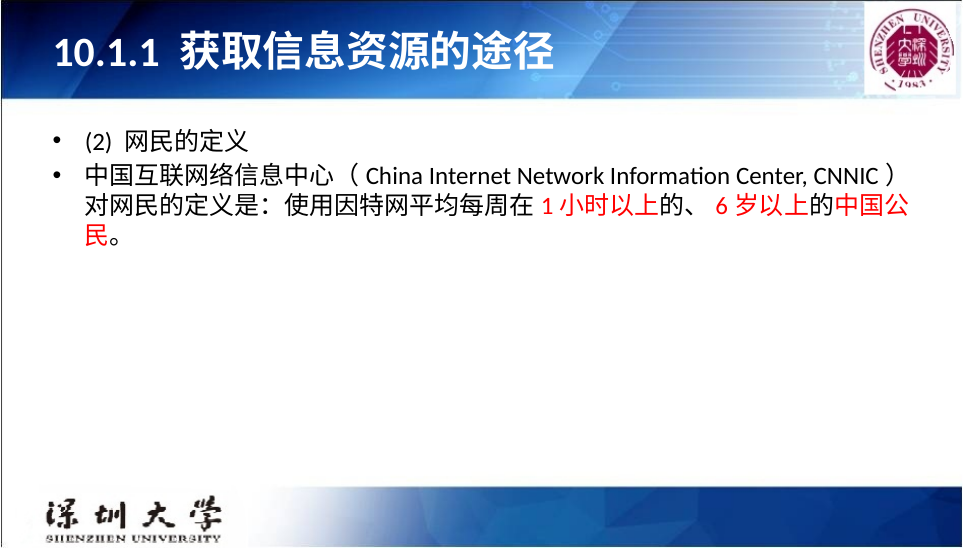

# 10.1.1 获取信息资源的途径
(2) 网民的定义
中国互联网络信息中心（China Internet Network Information Center, CNNIC）对网民的定义是：使用因特网平均每周在1小时以上的、6岁以上的中国公民。
341